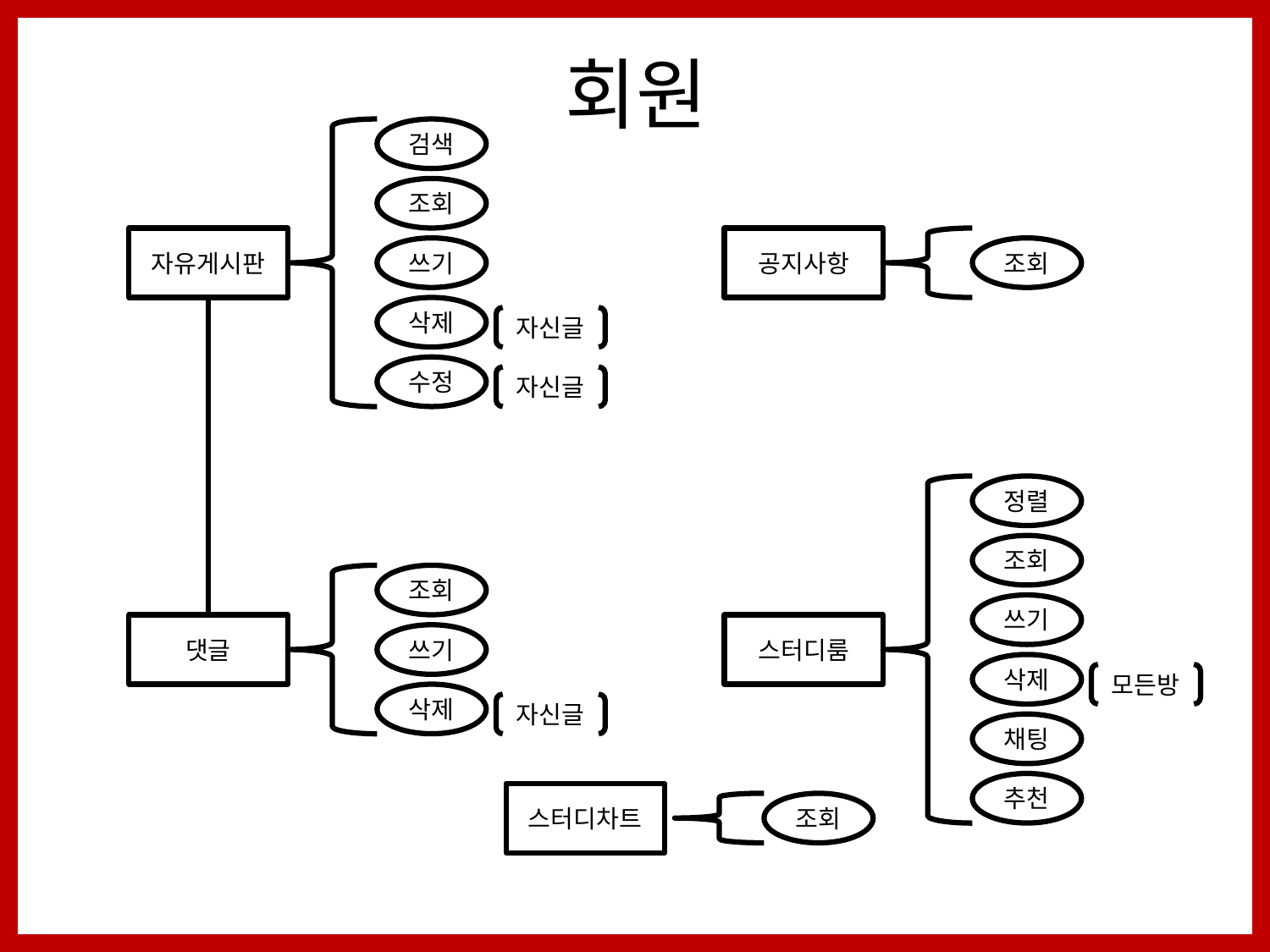

회원

검색
조회
쓰기
삭제
자신글
수정
자신글
자유게시판
공지사항

조회

정렬
조회

조회
쓰기
댓글
스터디룸
쓰기
삭제
모든방
삭제
자신글
채팅
추천
스터디차트

조회